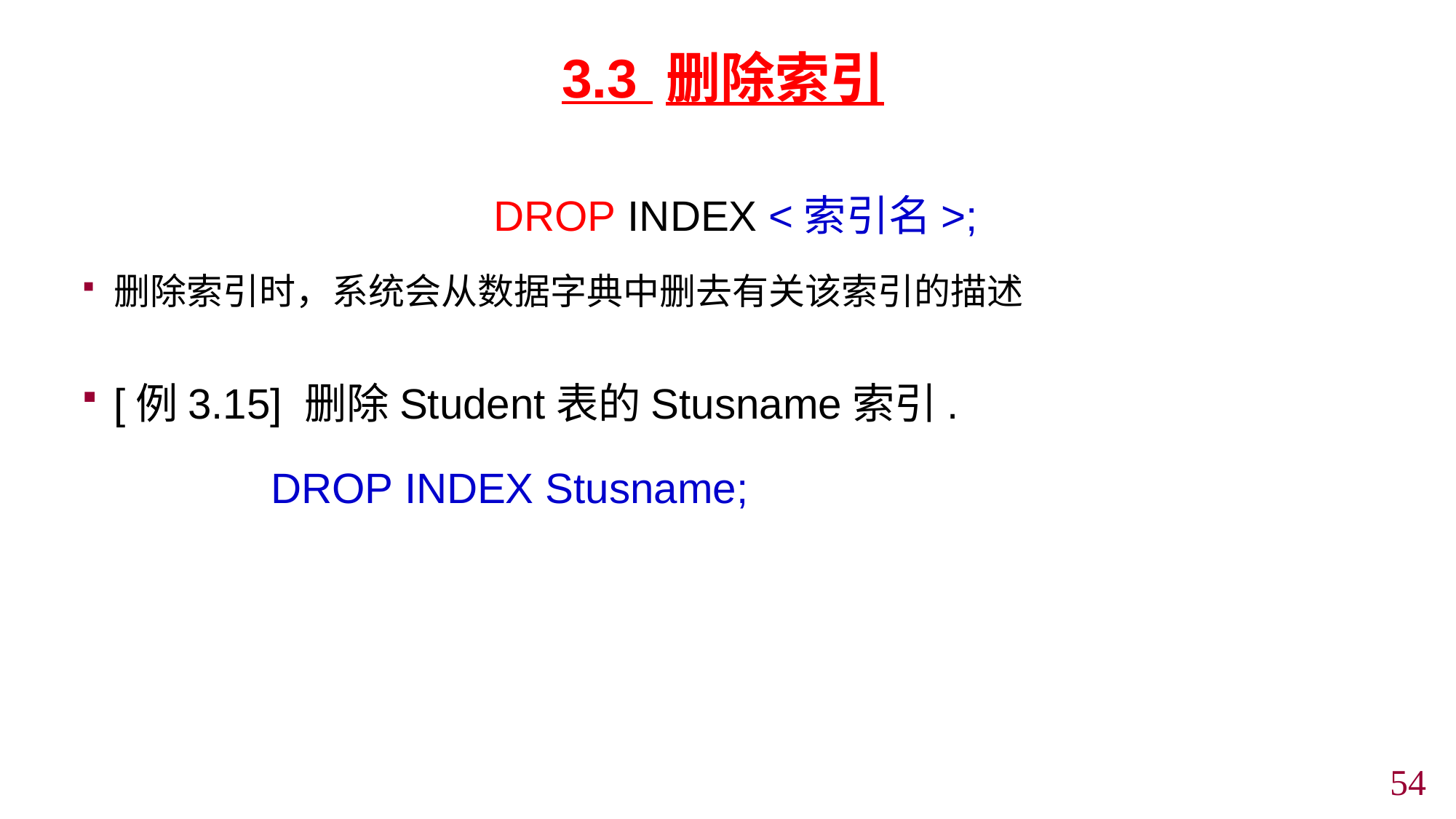

# 3.3 删除索引

DROP INDEX <索引名>;
删除索引时，系统会从数据字典中删去有关该索引的描述

[例3.15] 删除Student表的Stusname索引.
                DROP INDEX Stusname;

54